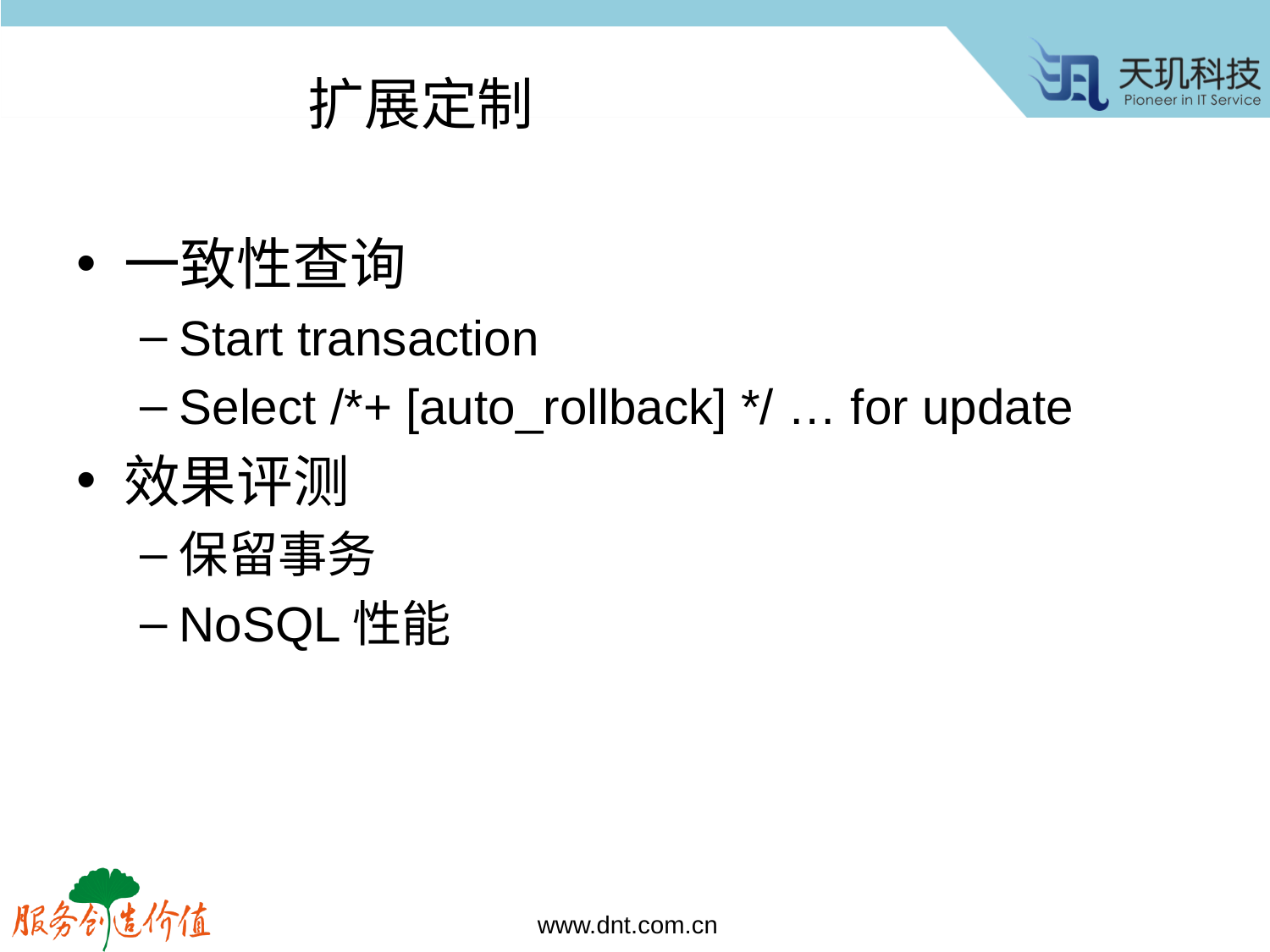

# 扩展定制
一致性查询
Start transaction
Select /*+ [auto_rollback] */ … for update
效果评测
保留事务
NoSQL性能